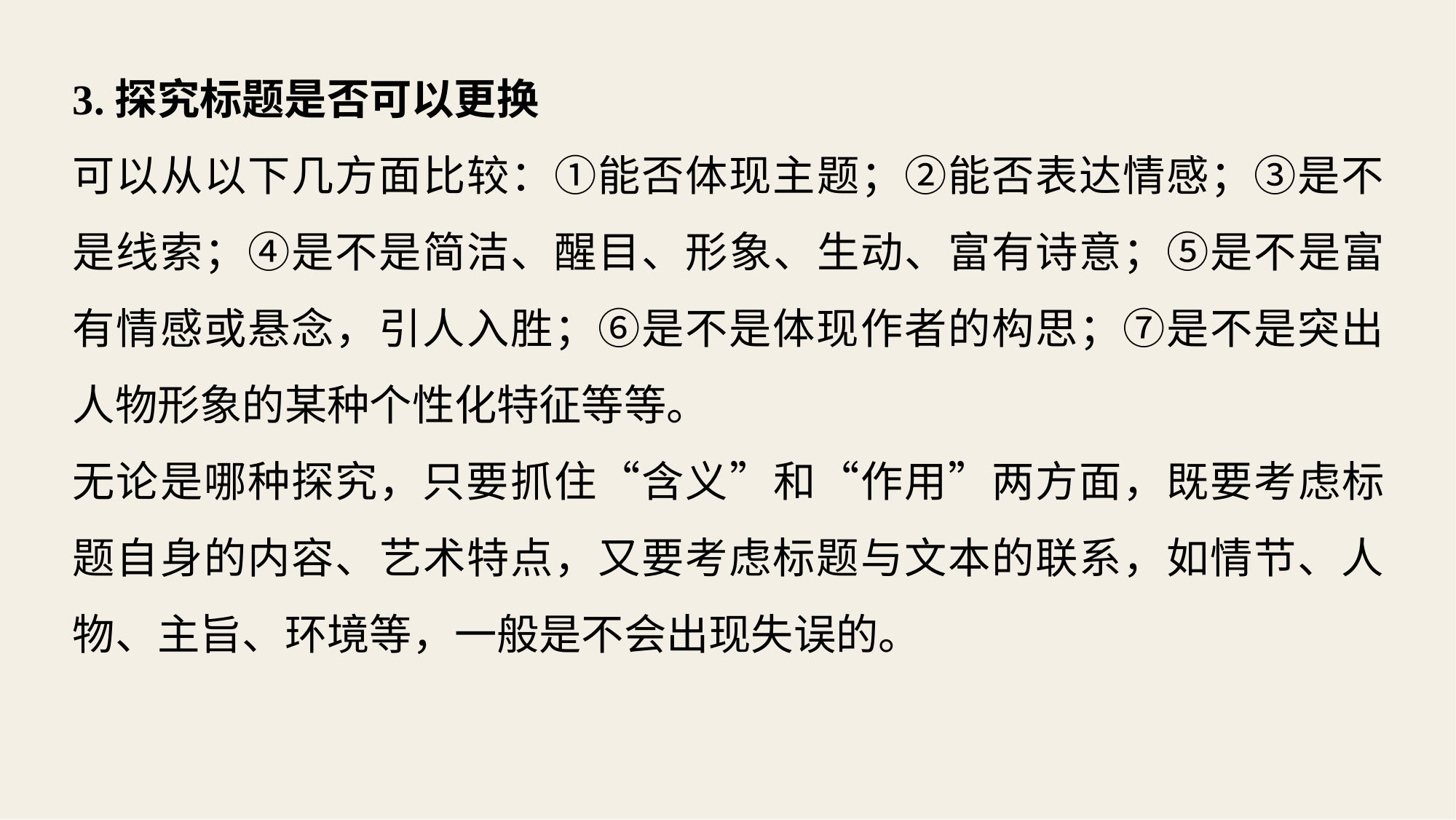

3.探究标题是否可以更换
可以从以下几方面比较：①能否体现主题；②能否表达情感；③是不是线索；④是不是简洁、醒目、形象、生动、富有诗意；⑤是不是富有情感或悬念，引人入胜；⑥是不是体现作者的构思；⑦是不是突出人物形象的某种个性化特征等等。
无论是哪种探究，只要抓住“含义”和“作用”两方面，既要考虑标题自身的内容、艺术特点，又要考虑标题与文本的联系，如情节、人物、主旨、环境等，一般是不会出现失误的。